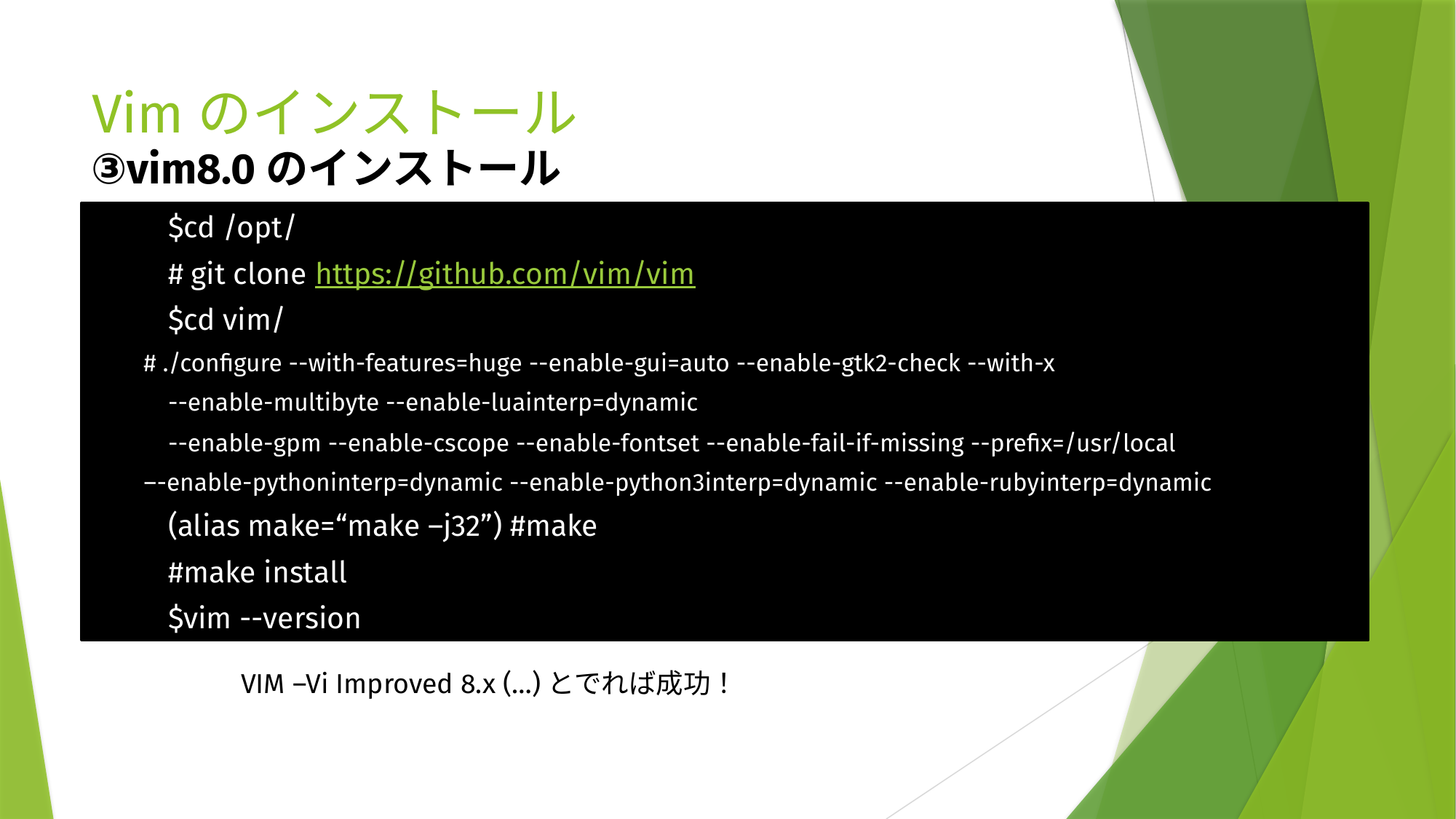

# Vimのインストール
③vim8.0のインストール
	$cd /opt/
	# git clone https://github.com/vim/vim
	$cd vim/
　    　# ./configure --with-features=huge --enable-gui=auto --enable-gtk2-check --with-x
	--enable-multibyte --enable-luainterp=dynamic
	--enable-gpm --enable-cscope --enable-fontset --enable-fail-if-missing --prefix=/usr/local
        –-enable-pythoninterp=dynamic --enable-python3interp=dynamic --enable-rubyinterp=dynamic
	(alias make=“make –j32”) #make
	#make install
	$vim --version
VIM –Vi Improved 8.x (…)とでれば成功！